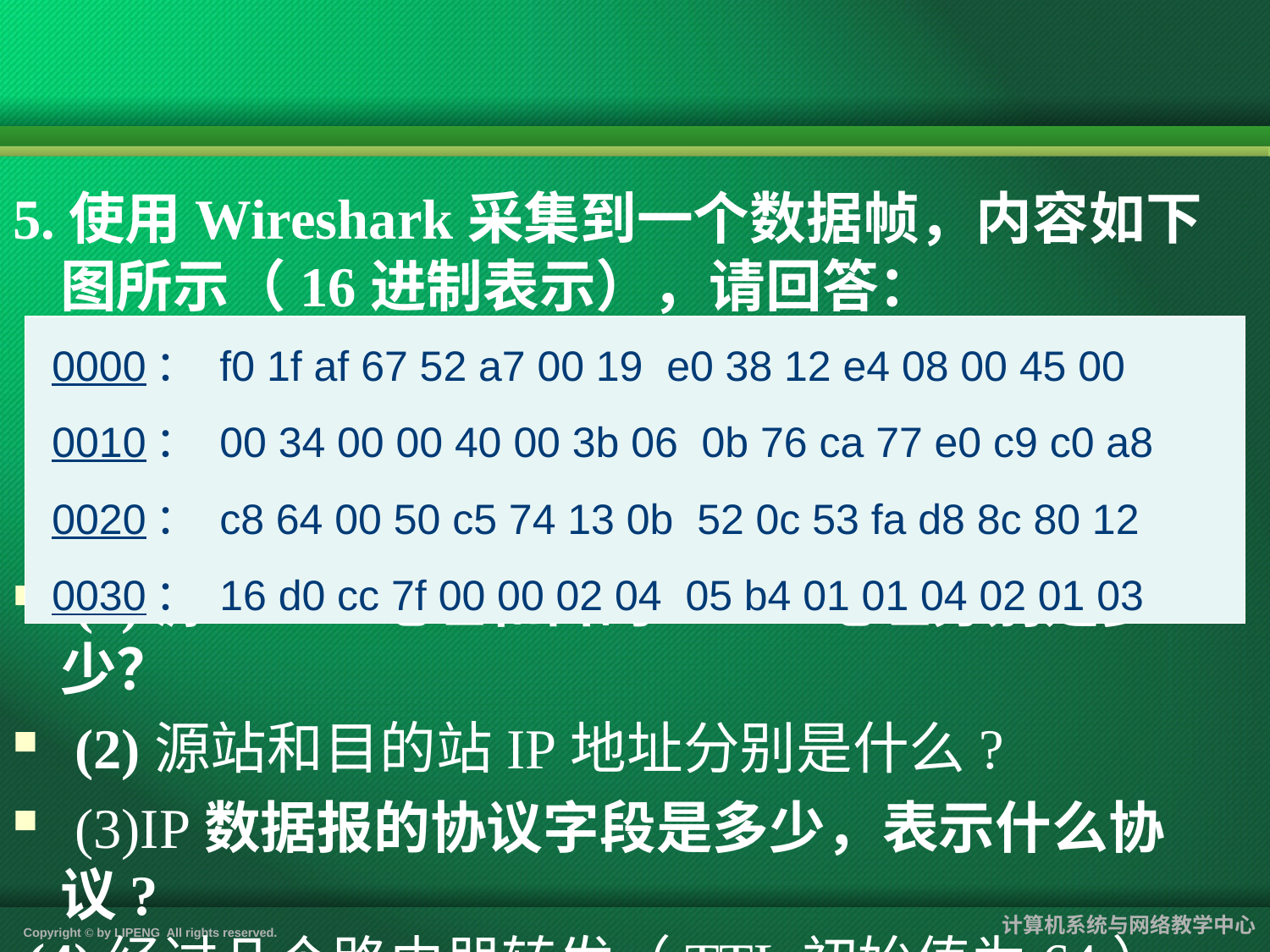

#
5.使用Wireshark采集到一个数据帧，内容如下图所示（16进制表示），请回答：

 (1)源MAC地址和目的MAC地址分别是多少？
 (2)源站和目的站IP地址分别是什么?
 (3)IP数据报的协议字段是多少，表示什么协议?
 (4)经过几个路由器转发（TTL初始值为64）

| 0000： f0 1f af 67 52 a7 00 19 e0 38 12 e4 08 00 45 00 0010： 00 34 00 00 40 00 3b 06 0b 76 ca 77 e0 c9 c0 a8 0020： c8 64 00 50 c5 74 13 0b 52 0c 53 fa d8 8c 80 12 0030： 16 d0 cc 7f 00 00 02 04 05 b4 01 01 04 02 01 03 |
| --- |